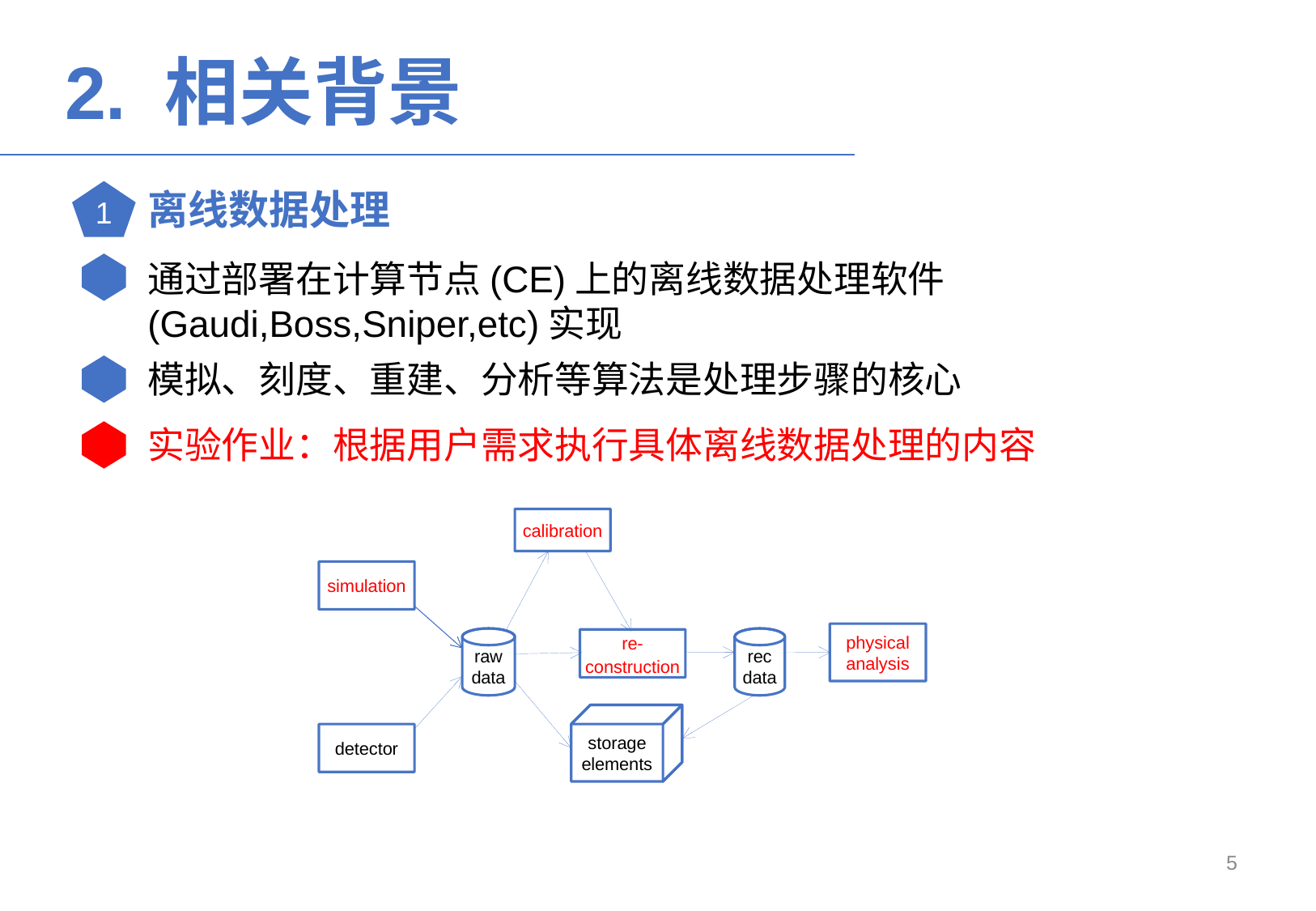

2. 相关背景
离线数据处理

1
通过部署在计算节点(CE)上的离线数据处理软件(Gaudi,Boss,Sniper,etc)实现

模拟、刻度、重建、分析等算法是处理步骤的核心

实验作业：根据用户需求执行具体离线数据处理的内容

calibration

simulation

physical
analysis
raw
data
rec
data
re-
construction

storage
elements
detector
5